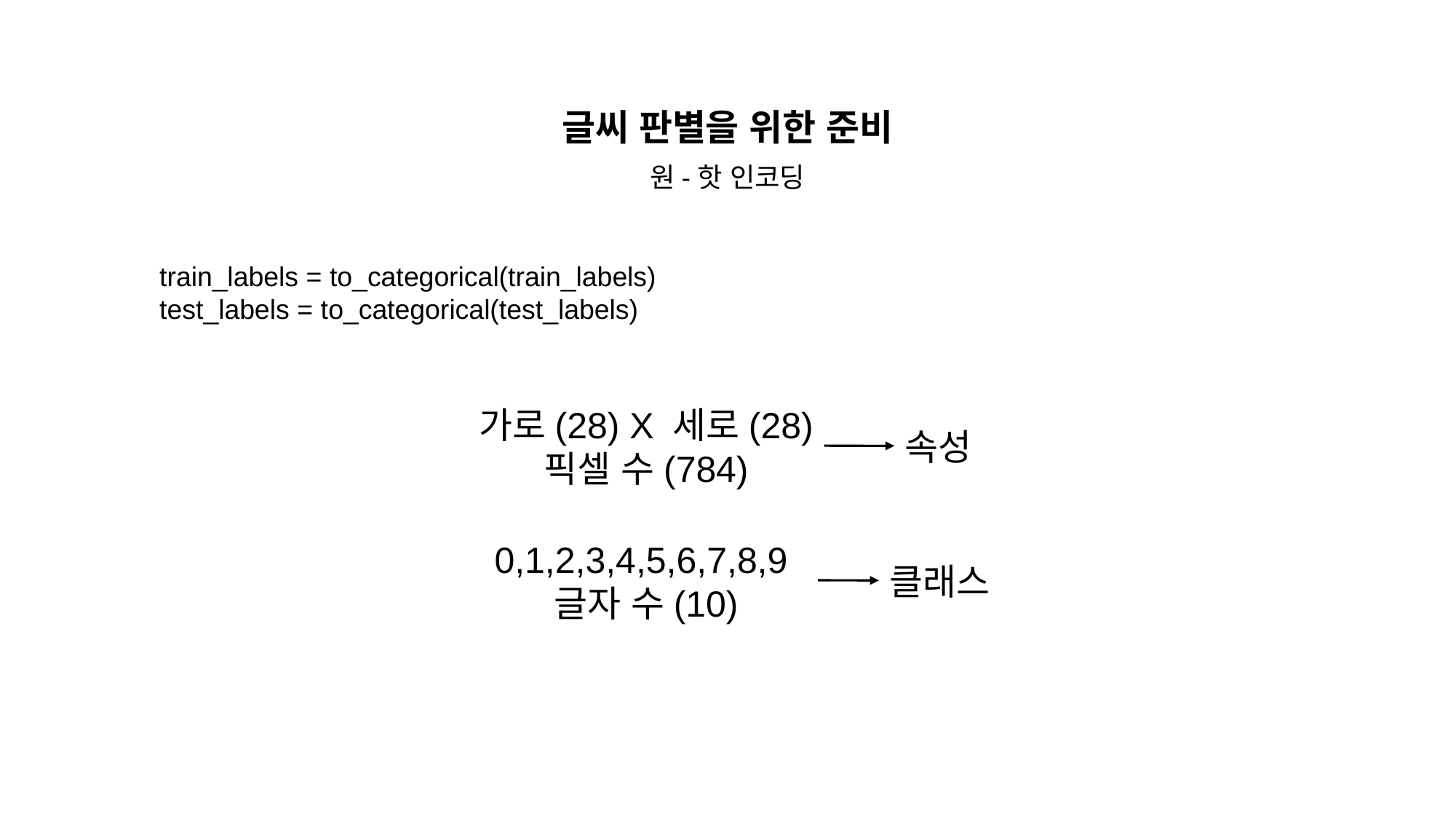

글씨 판별을 위한 준비
원-핫 인코딩
train_labels = to_categorical(train_labels)
test_labels = to_categorical(test_labels)
가로(28) X 세로(28)
픽셀 수(784)
속성
0,1,2,3,4,5,6,7,8,9
글자 수(10)
클래스